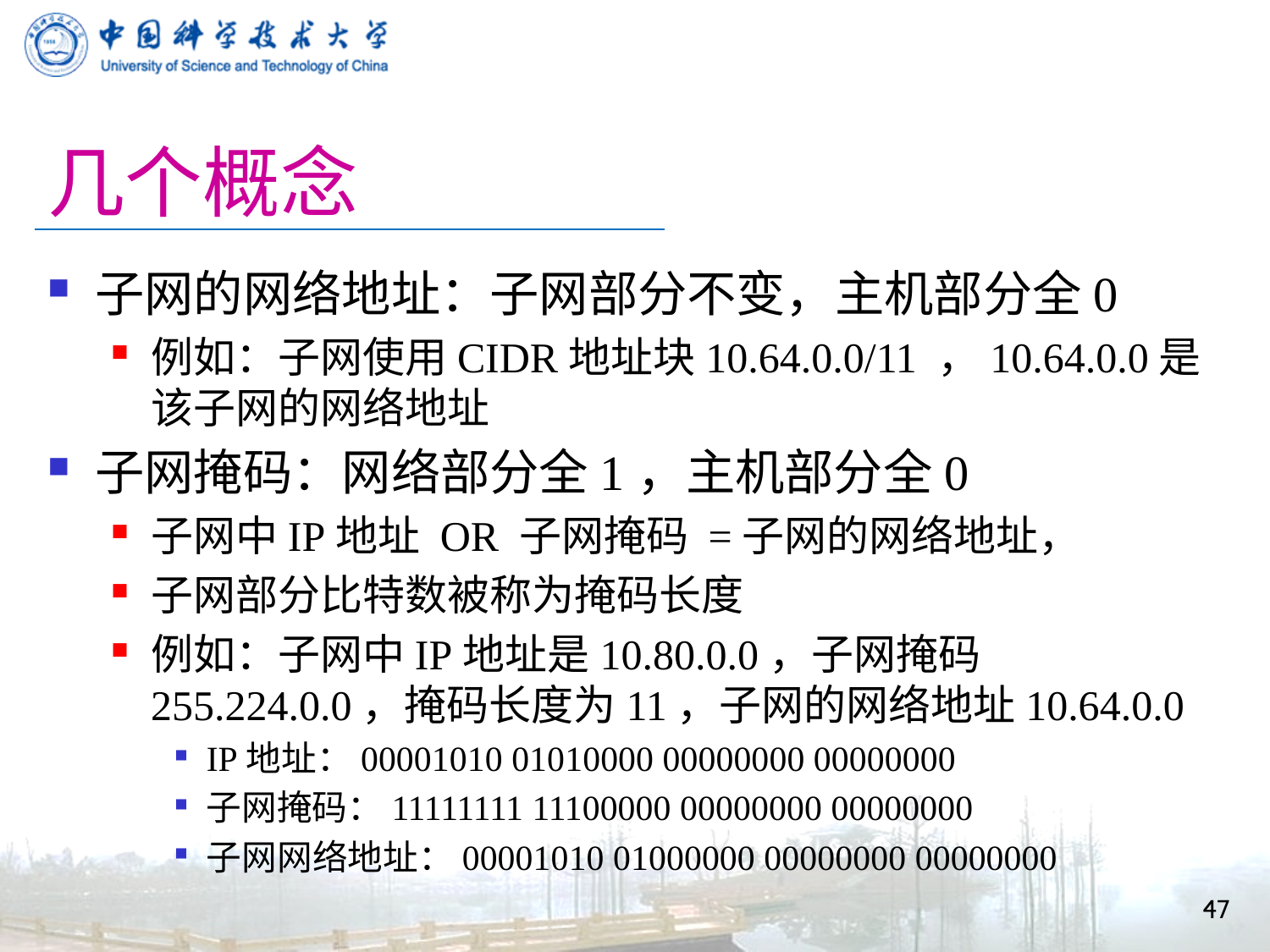

# 几个概念
子网的网络地址：子网部分不变，主机部分全0
例如：子网使用CIDR地址块10.64.0.0/11 ，10.64.0.0是该子网的网络地址
子网掩码：网络部分全1，主机部分全0
子网中IP地址 OR 子网掩码 =子网的网络地址，
子网部分比特数被称为掩码长度
例如：子网中IP地址是10.80.0.0，子网掩码255.224.0.0，掩码长度为11，子网的网络地址10.64.0.0
IP地址：00001010 01010000 00000000 00000000
子网掩码：11111111 11100000 00000000 00000000
子网网络地址：00001010 01000000 00000000 00000000
47